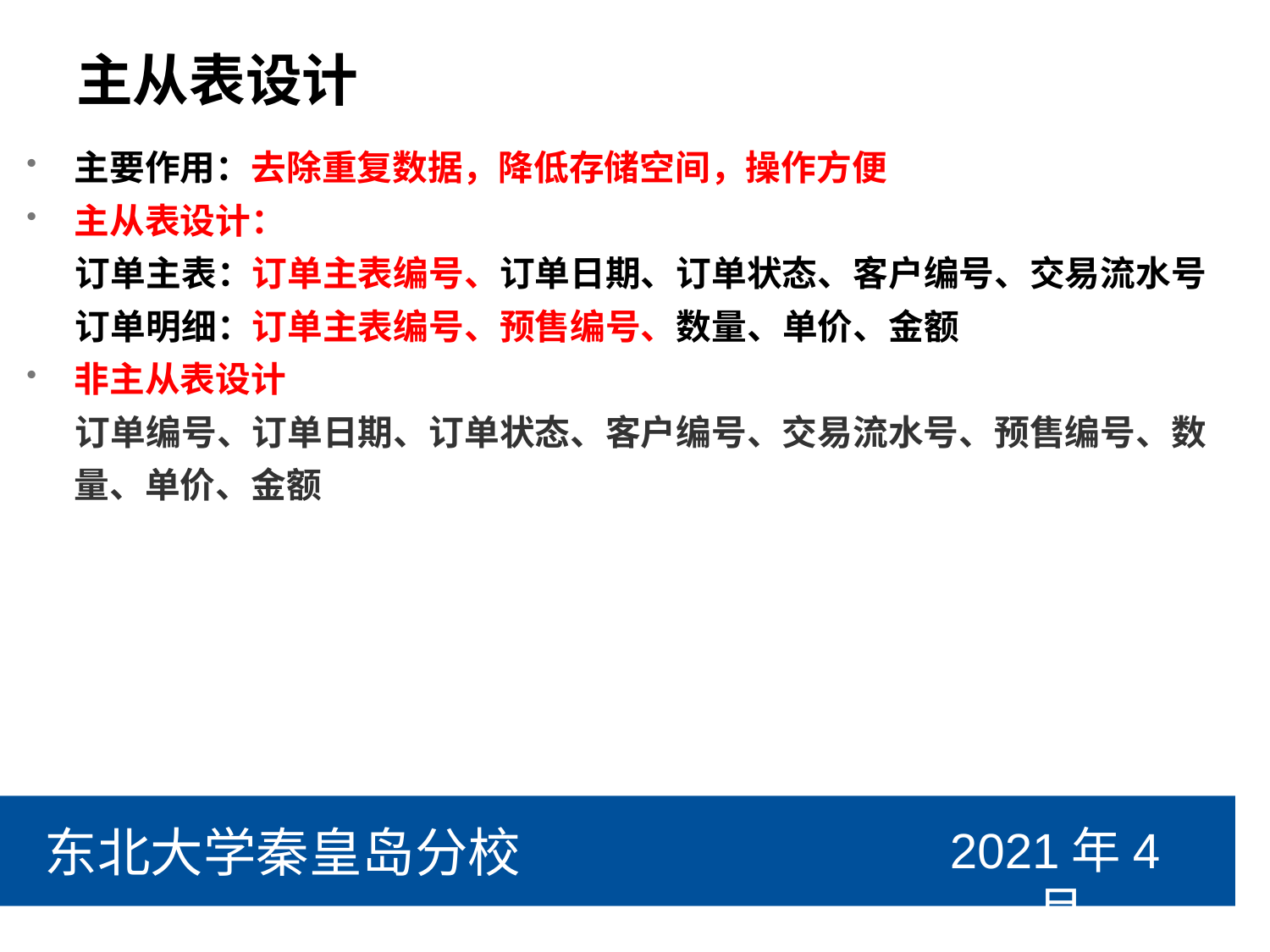

# 主从表设计
主要作用：去除重复数据，降低存储空间，操作方便
主从表设计：
     订单主表：订单主表编号、订单日期、订单状态、客户编号、交易流水号
     订单明细：订单主表编号、预售编号、数量、单价、金额
非主从表设计
     订单编号、订单日期、订单状态、客户编号、交易流水号、预售编号、数量、单价、金额